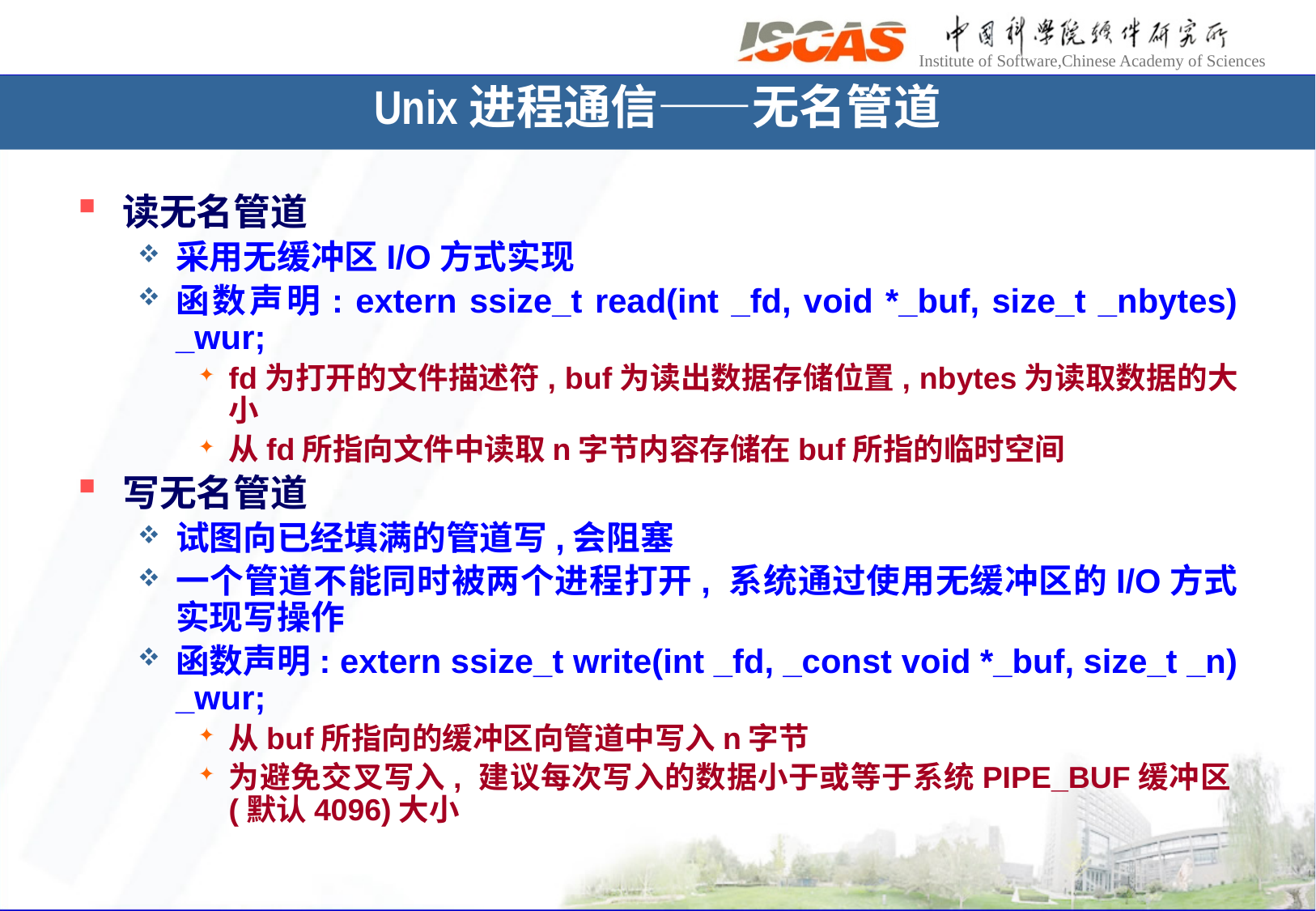

Unix进程通信——无名管道
读无名管道
采用无缓冲区I/O方式实现
函数声明: extern ssize_t read(int _fd, void *_buf, size_t _nbytes) _wur;
fd为打开的文件描述符, buf为读出数据存储位置, nbytes为读取数据的大小
从fd所指向文件中读取n字节内容存储在buf所指的临时空间
写无名管道
试图向已经填满的管道写,会阻塞
一个管道不能同时被两个进程打开, 系统通过使用无缓冲区的I/O方式实现写操作
函数声明: extern ssize_t write(int _fd, _const void *_buf, size_t _n) _wur;
从buf所指向的缓冲区向管道中写入n字节
为避免交叉写入, 建议每次写入的数据小于或等于系统PIPE_BUF缓冲区(默认4096)大小